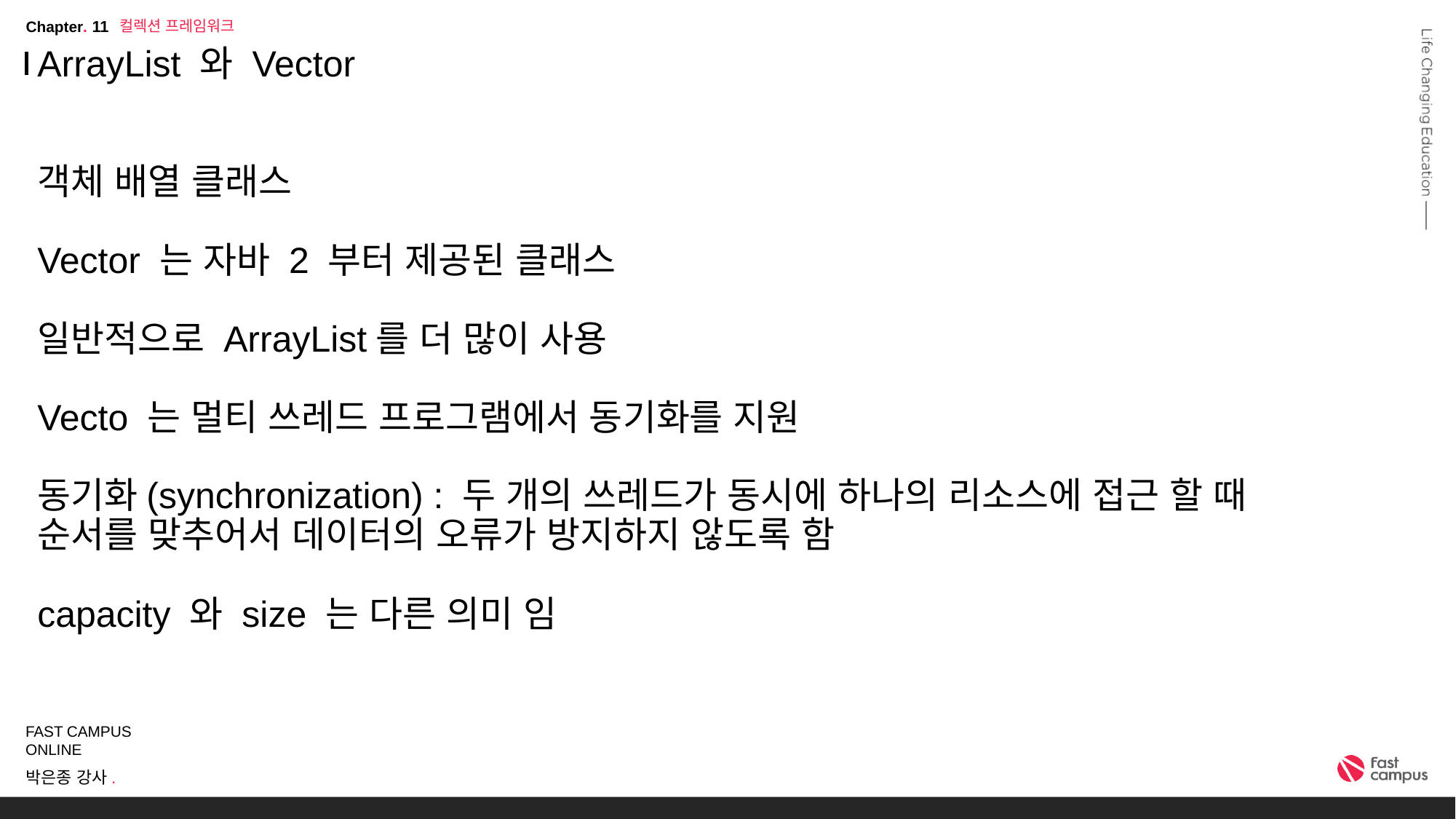

컬렉션 프레임워크
11
# ArrayList 와 Vector 객체 배열 클래스 Vector 는 자바 2 부터 제공된 클래스 일반적으로 ArrayList를 더 많이 사용 Vecto 는 멀티 쓰레드 프로그램에서 동기화를 지원 동기화(synchronization) : 두 개의 쓰레드가 동시에 하나의 리소스에 접근 할 때 순서를 맞추어서 데이터의 오류가 방지하지 않도록 함 capacity 와 size 는 다른 의미 임